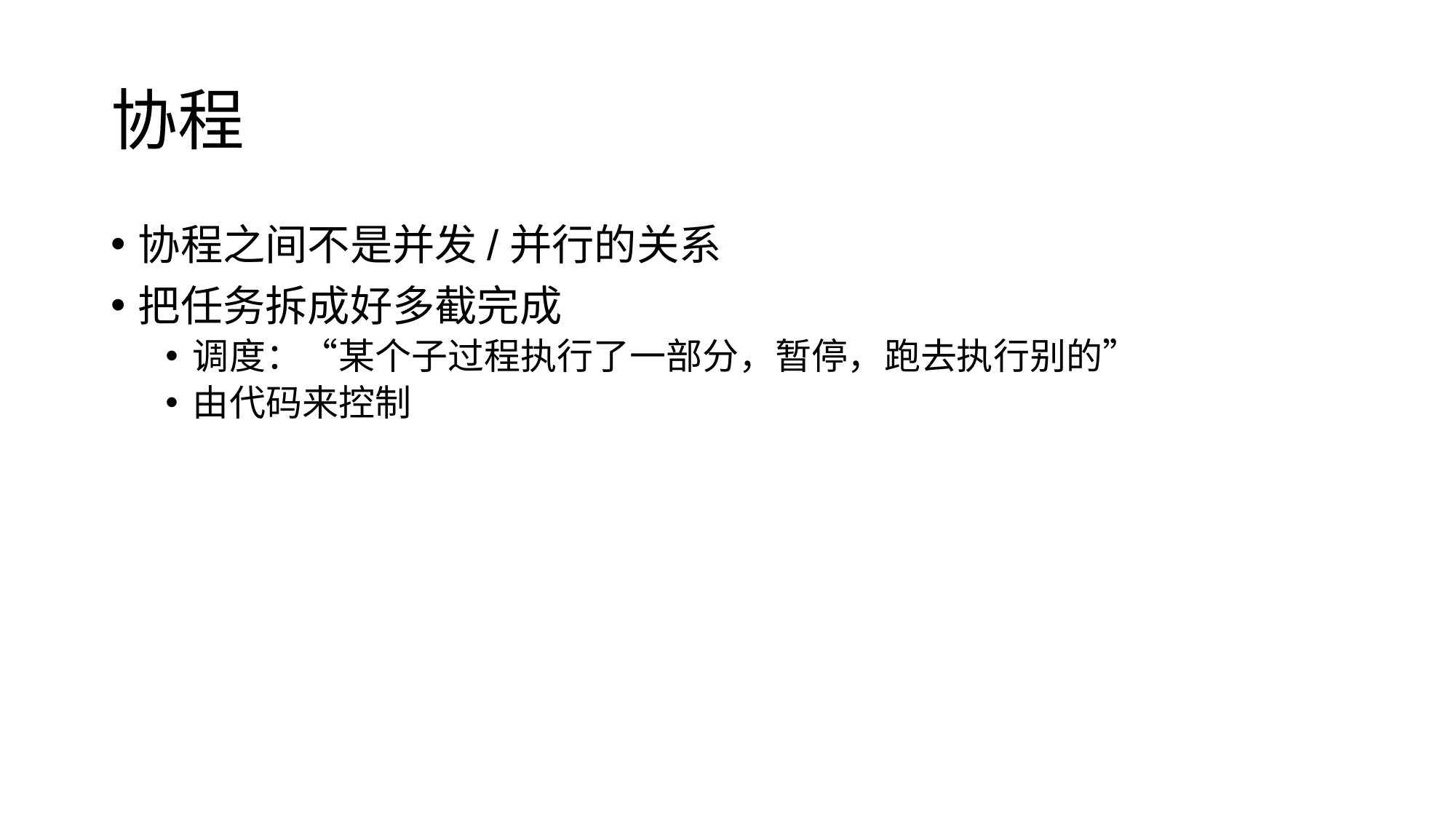

# 协程
协程之间不是并发/并行的关系
把任务拆成好多截完成
调度：“某个子过程执行了一部分，暂停，跑去执行别的”
由代码来控制